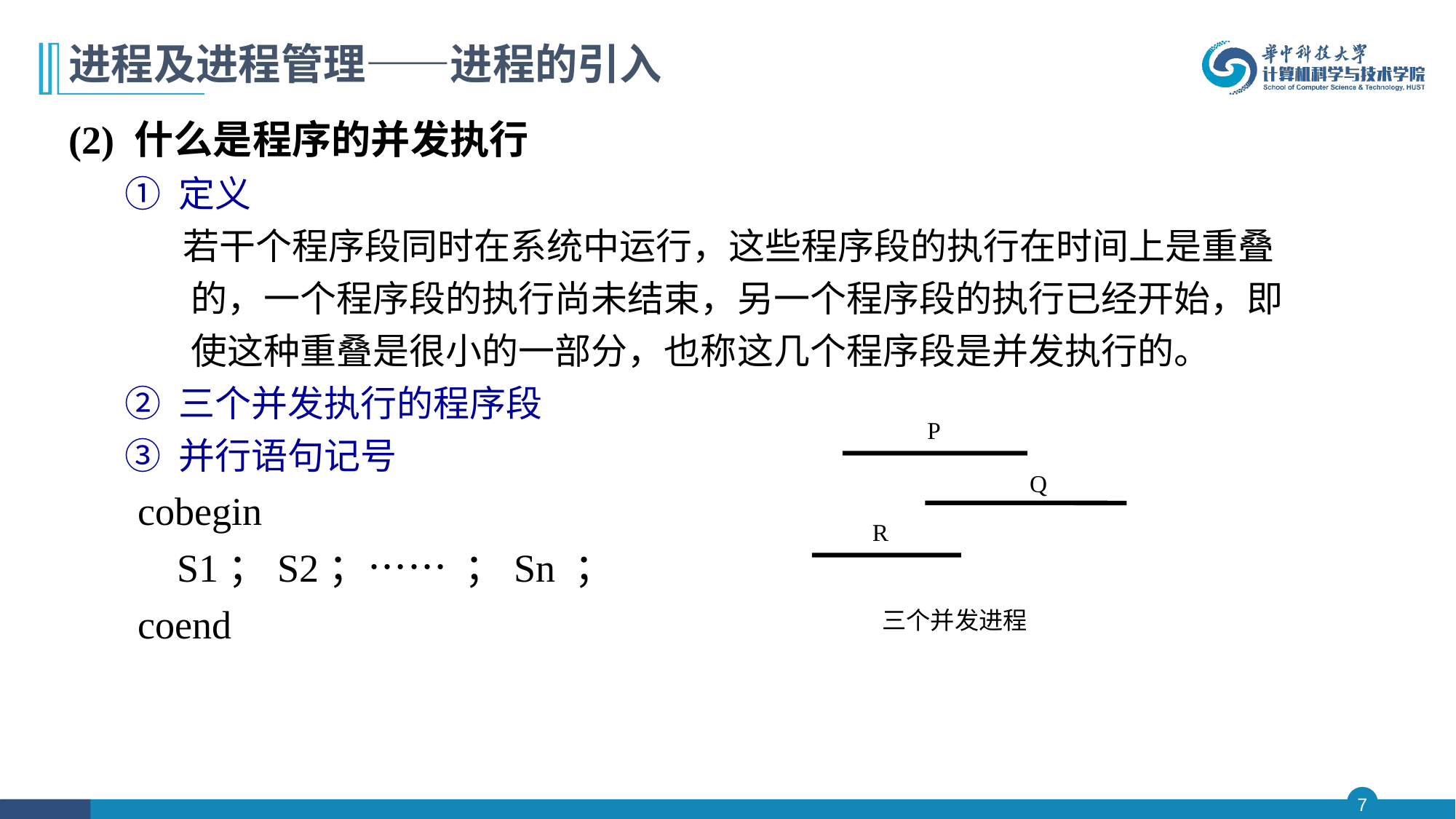

# 进程及进程管理——进程的引入
(2) 什么是程序的并发执行
① 定义
      若干个程序段同时在系统中运行，这些程序段的执行在时间上是重叠
       的，一个程序段的执行尚未结束，另一个程序段的执行已经开始，即
       使这种重叠是很小的一部分，也称这几个程序段是并发执行的。
② 三个并发执行的程序段
③ 并行语句记号
       cobegin
           S1；S2；……  ；Sn ；
       coend
P

Q

R

三个并发进程